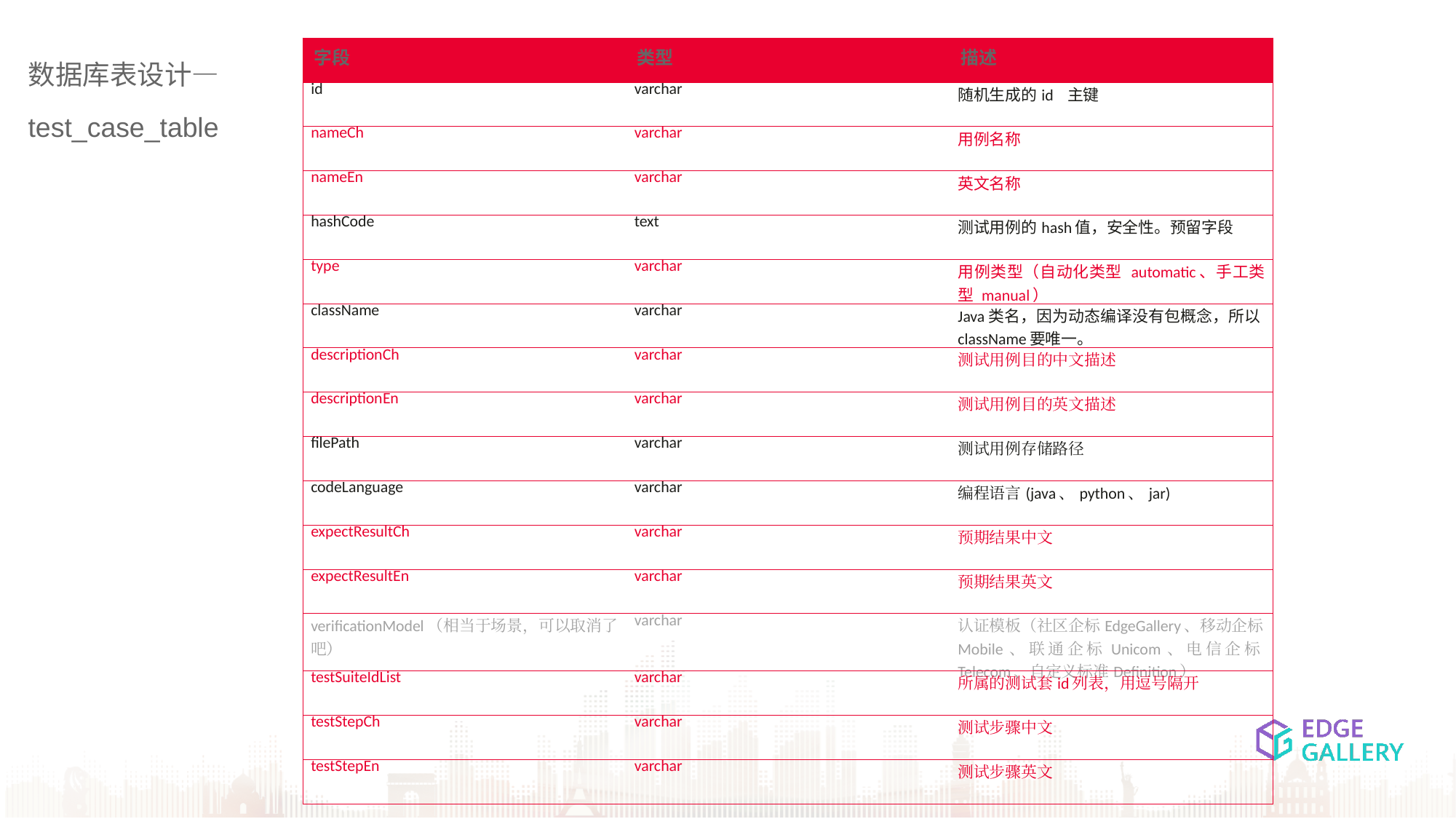

数据库表设计—
test_case_table

| 字段 | 类型 | 描述 |
| --- | --- | --- |
| id | varchar | 随机生成的id 主键 |
| nameCh | varchar | 用例名称 |
| nameEn | varchar | 英文名称 |
| hashCode | text | 测试用例的hash值，安全性。预留字段 |
| type | varchar | 用例类型（自动化类型 automatic、手工类型 manual） |
| className | varchar | Java类名，因为动态编译没有包概念，所以className要唯一。 |
| descriptionCh | varchar | 测试用例目的中文描述 |
| descriptionEn | varchar | 测试用例目的英文描述 |
| filePath | varchar | 测试用例存储路径 |
| codeLanguage | varchar | 编程语言(java、python、jar) |
| expectResultCh | varchar | 预期结果中文 |
| expectResultEn | varchar | 预期结果英文 |
| verificationModel（相当于场景，可以取消了吧） | varchar | 认证模板（社区企标EdgeGallery、移动企标Mobile、联通企标Unicom、电信企标Telecom、自定义标准Definition） |
| testSuiteIdList | varchar | 所属的测试套id列表，用逗号隔开 |
| testStepCh | varchar | 测试步骤中文 |
| testStepEn | varchar | 测试步骤英文 |